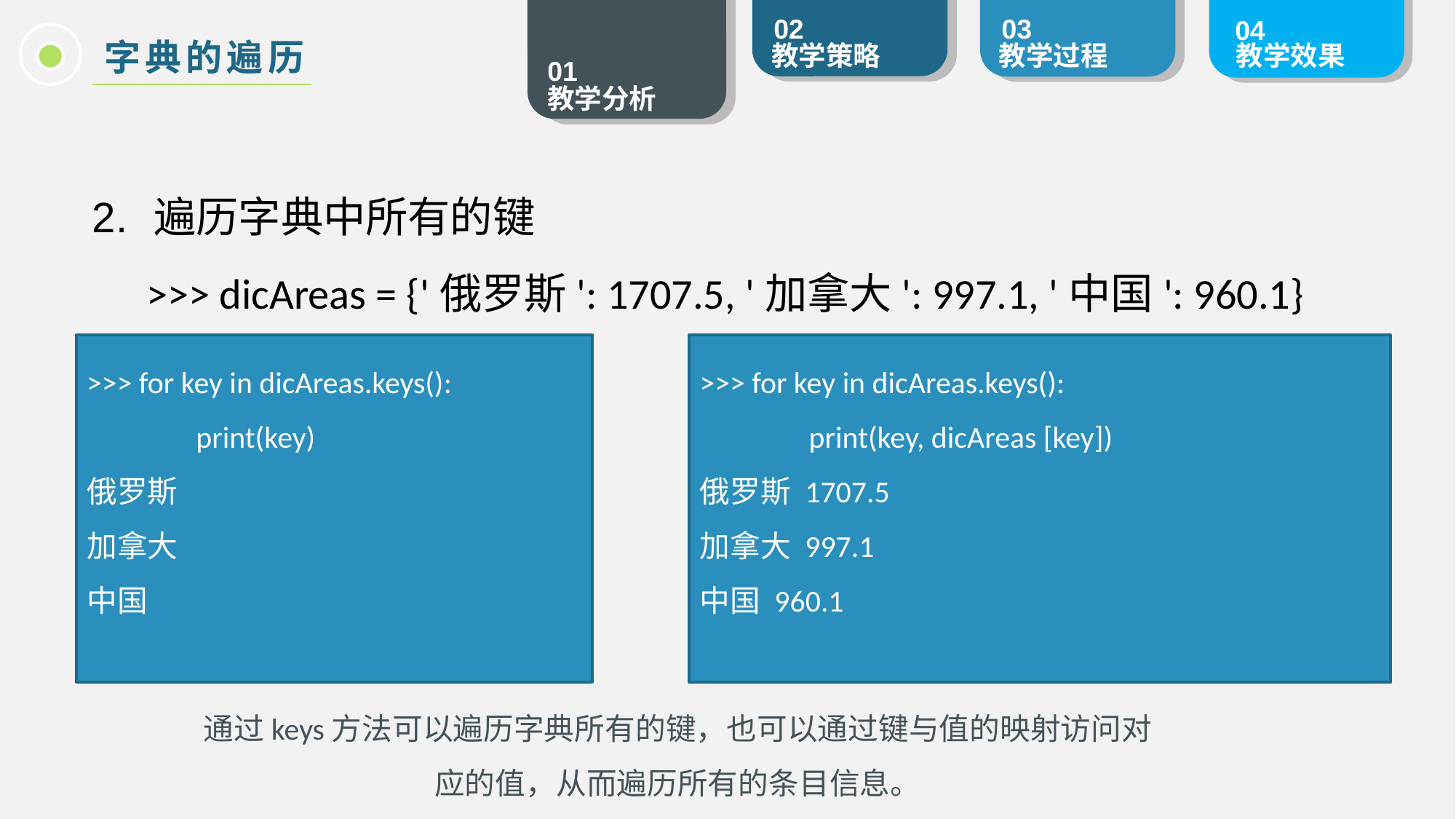

字典的遍历
遍历字典中所有的键
>>> dicAreas = {'俄罗斯': 1707.5, '加拿大': 997.1, '中国': 960.1}
>>> for key in dicAreas.keys():
	print(key)
俄罗斯
加拿大
中国

>>> for key in dicAreas.keys():
	print(key, dicAreas [key])
俄罗斯 1707.5
加拿大 997.1
中国 960.1

通过keys方法可以遍历字典所有的键，也可以通过键与值的映射访问对应的值，从而遍历所有的条目信息。